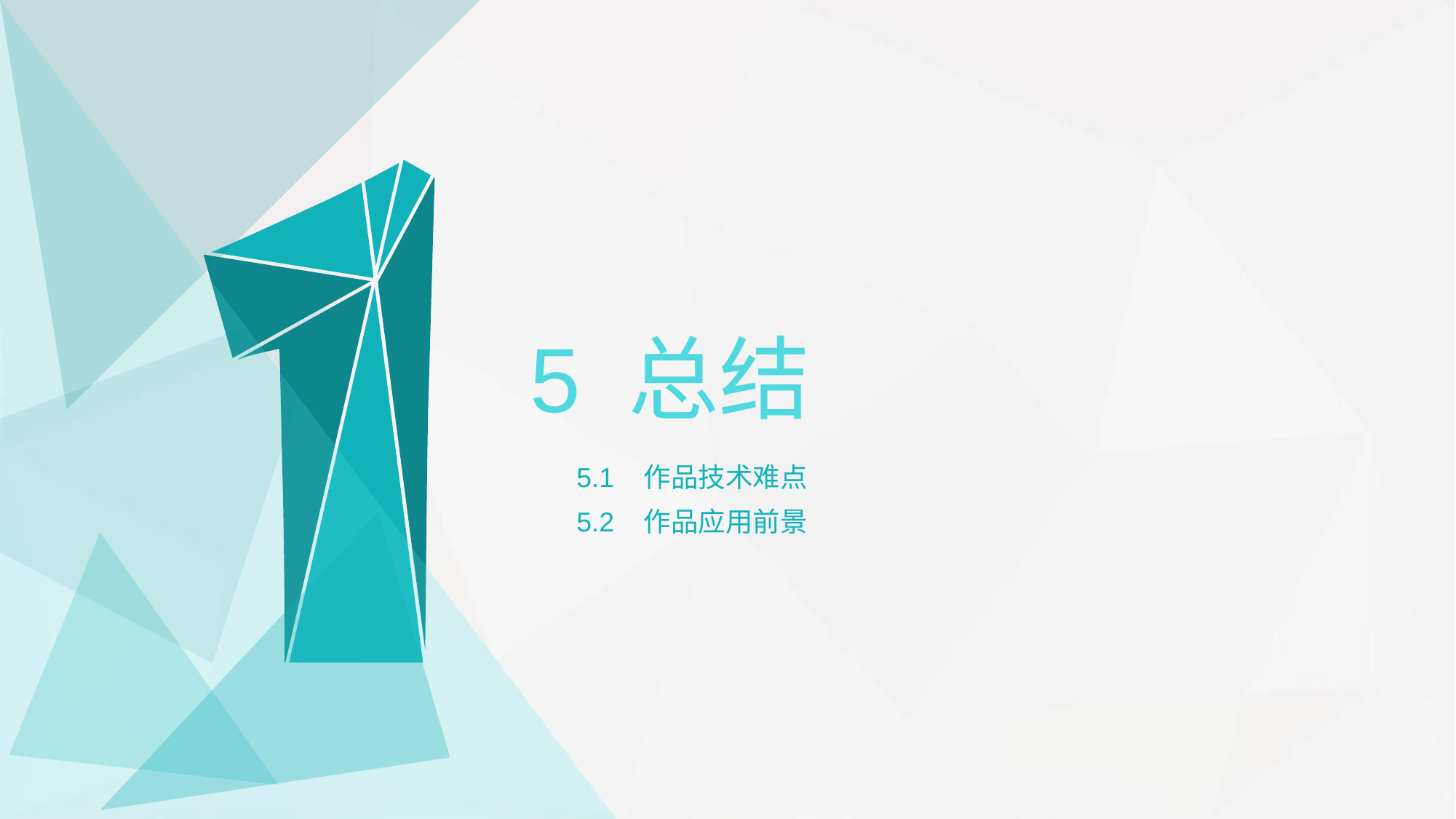

# 5 总结
5.1   作品技术难点
5.2   作品应用前景